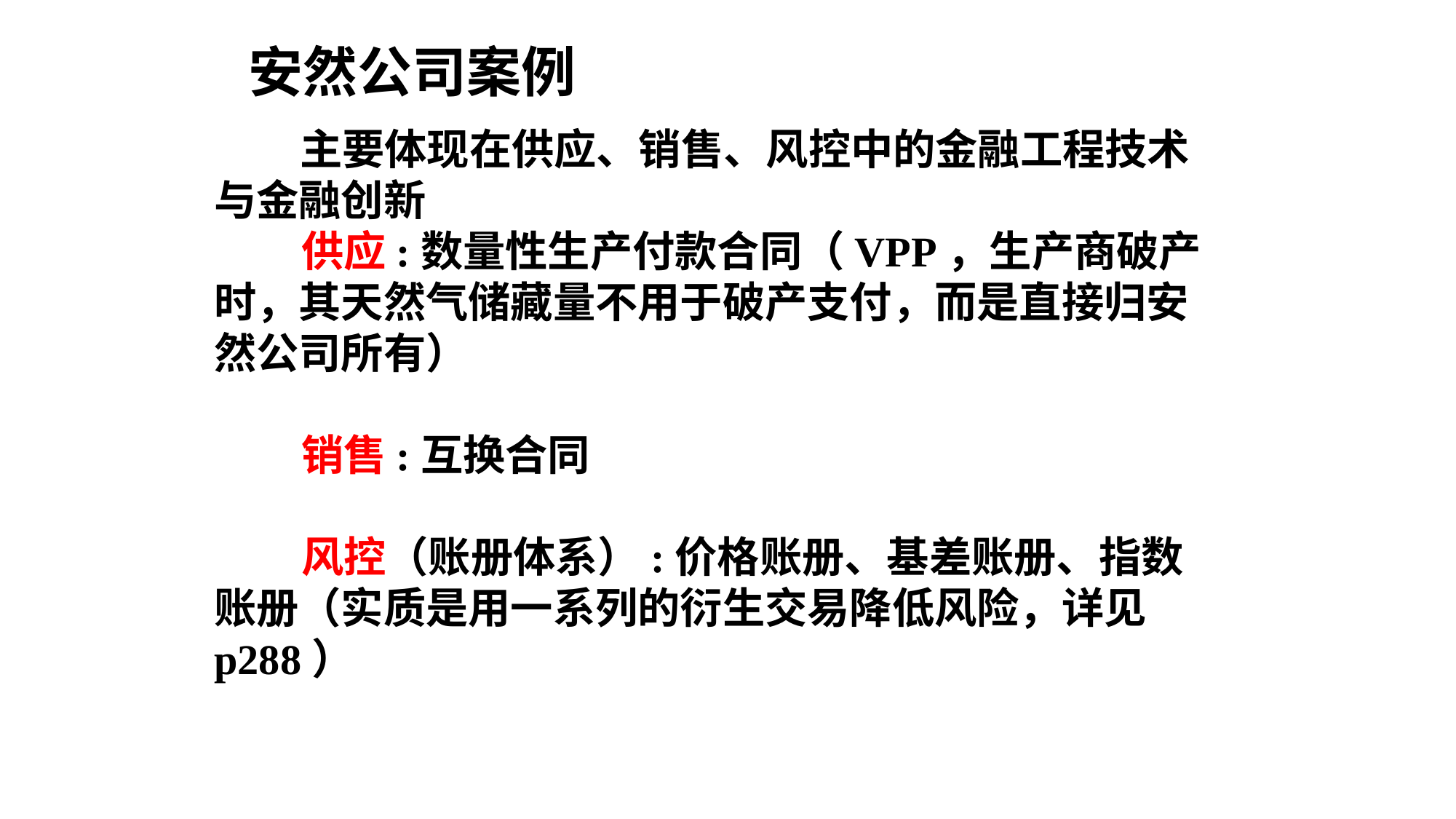

# 安然公司案例
        主要体现在供应、销售、风控中的金融工程技术与金融创新
        供应:数量性生产付款合同（VPP，生产商破产时，其天然气储藏量不用于破产支付，而是直接归安然公司所有）

        销售:互换合同

        风控（账册体系）:价格账册、基差账册、指数账册（实质是用一系列的衍生交易降低风险，详见p288）